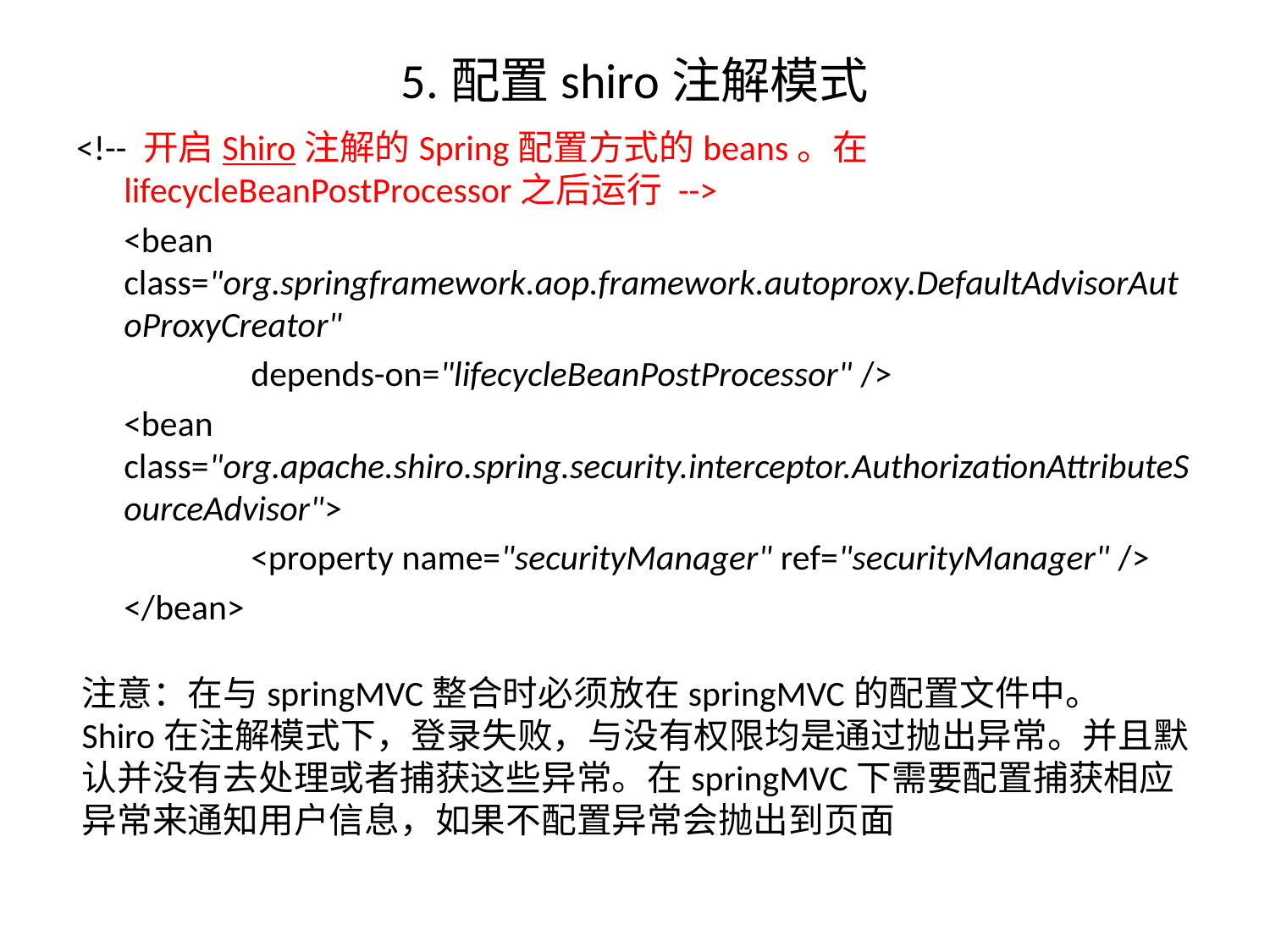

# 5.配置shiro注解模式
<!-- 开启Shiro注解的Spring配置方式的beans。在lifecycleBeanPostProcessor之后运行 -->
	<bean		class="org.springframework.aop.framework.autoproxy.DefaultAdvisorAutoProxyCreator"
		depends-on="lifecycleBeanPostProcessor" />
	<bean		class="org.apache.shiro.spring.security.interceptor.AuthorizationAttributeSourceAdvisor">
		<property name="securityManager" ref="securityManager" />
	</bean>

注意：在与springMVC整合时必须放在springMVC的配置文件中。
Shiro在注解模式下，登录失败，与没有权限均是通过抛出异常。并且默认并没有去处理或者捕获这些异常。在springMVC下需要配置捕获相应异常来通知用户信息，如果不配置异常会抛出到页面